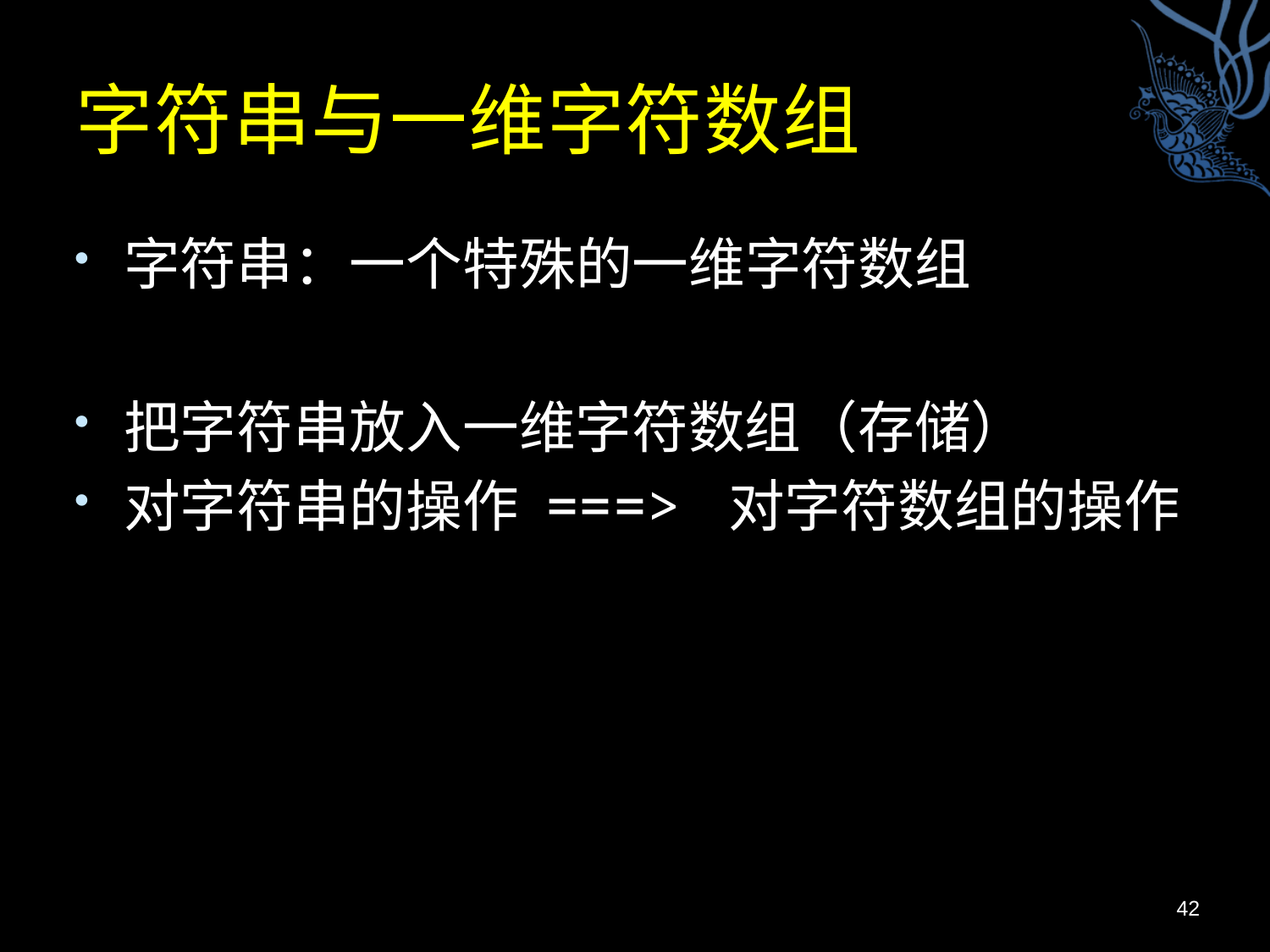

# 字符串与一维字符数组
字符串：一个特殊的一维字符数组

把字符串放入一维字符数组（存储）
对字符串的操作 ===> 对字符数组的操作
42